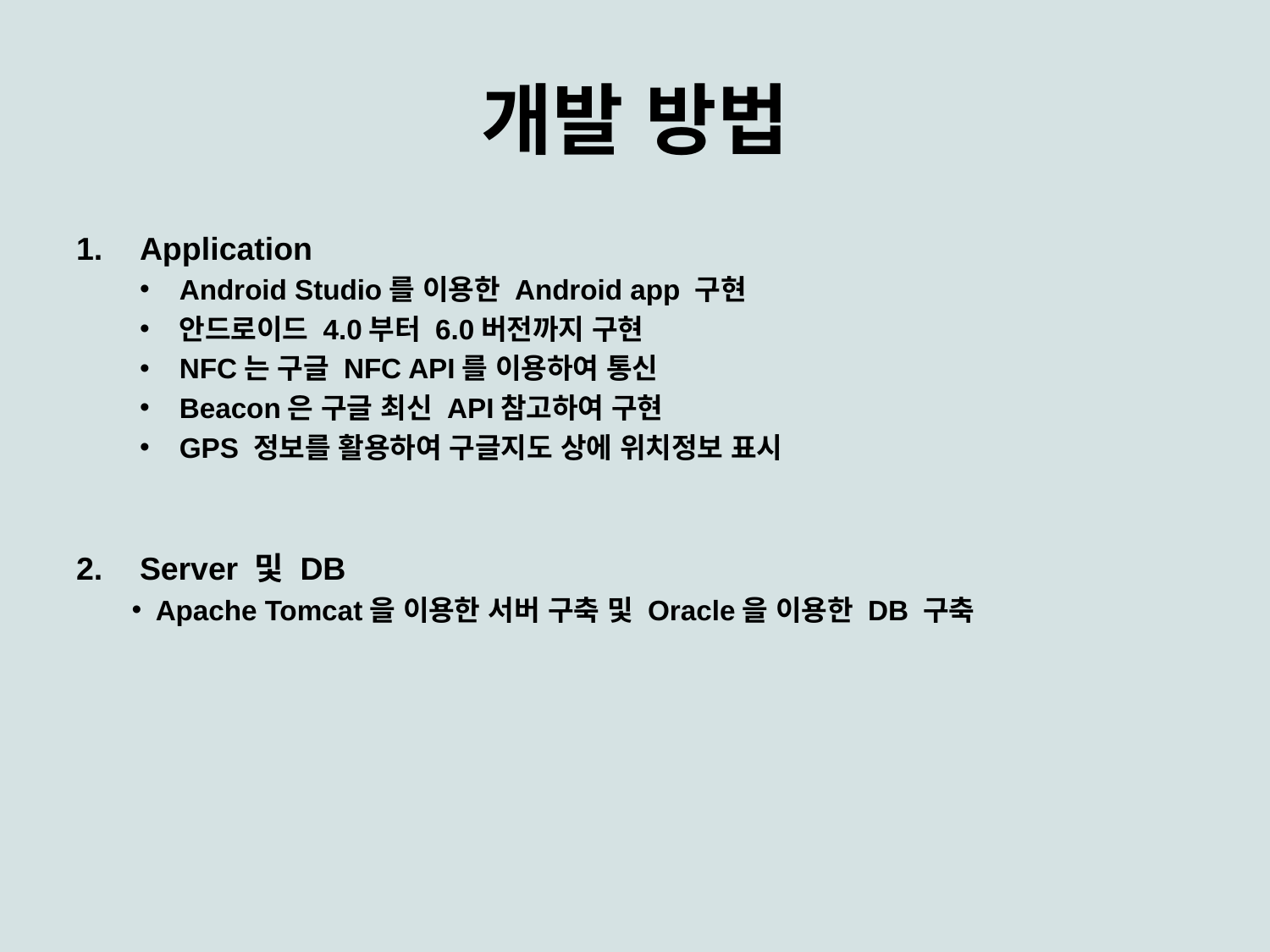

# 개발 방법
Application
Android Studio를 이용한 Android app 구현
안드로이드 4.0부터 6.0버전까지 구현
NFC는 구글 NFC API를 이용하여 통신
Beacon은 구글 최신 API참고하여 구현
GPS 정보를 활용하여 구글지도 상에 위치정보 표시

Server 및 DB
Apache Tomcat을 이용한 서버 구축 및 Oracle을 이용한 DB 구축